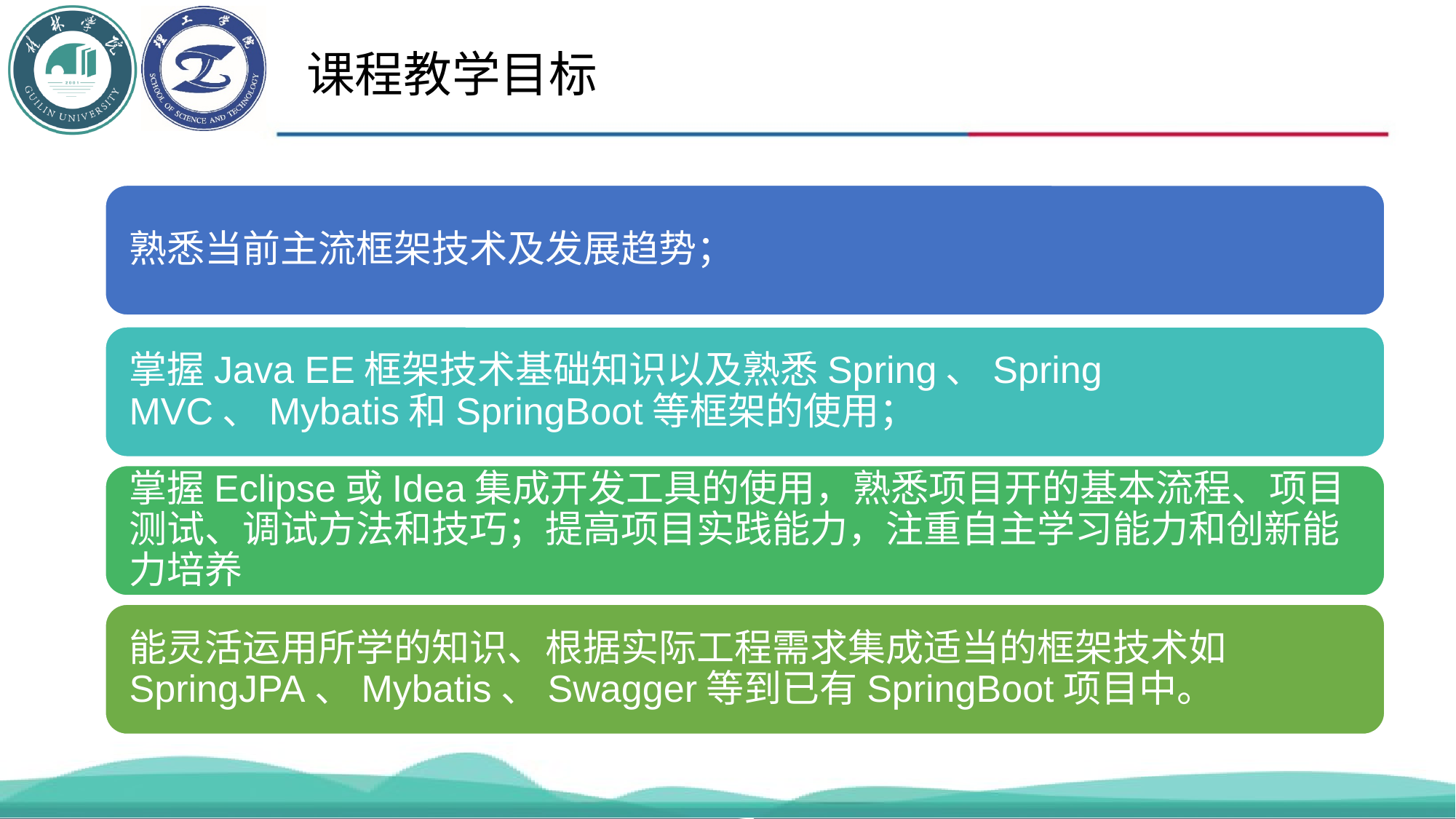

# 课程教学目标
熟悉当前主流框架技术及发展趋势；
掌握Java EE框架技术基础知识以及熟悉Spring、Spring MVC、Mybatis和SpringBoot等框架的使用；
掌握Eclipse或Idea集成开发工具的使用，熟悉项目开的基本流程、项目测试、调试方法和技巧；提高项目实践能力，注重自主学习能力和创新能力培养
能灵活运用所学的知识、根据实际工程需求集成适当的框架技术如SpringJPA、Mybatis、Swagger等到已有SpringBoot项目中。